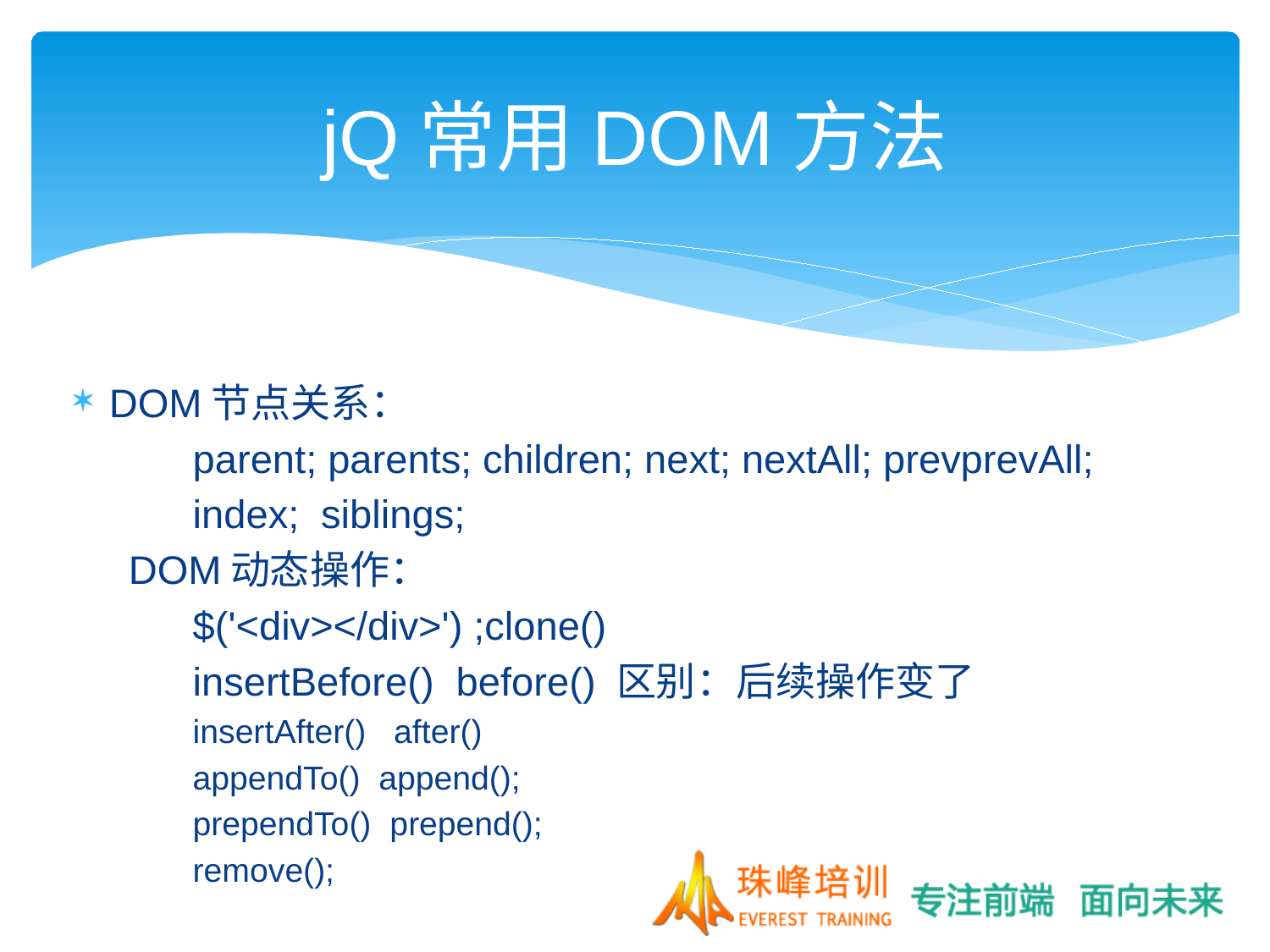

# jQ常用DOM方法
DOM节点关系：
	parent; parents; children; next; nextAll; prevprevAll;
	index;  siblings;
     DOM动态操作：
	$('<div></div>') ;clone()
	insertBefore()  before() 区别：后续操作变了
insertAfter()   after()
appendTo()  append();
prependTo()  prepend();
remove();